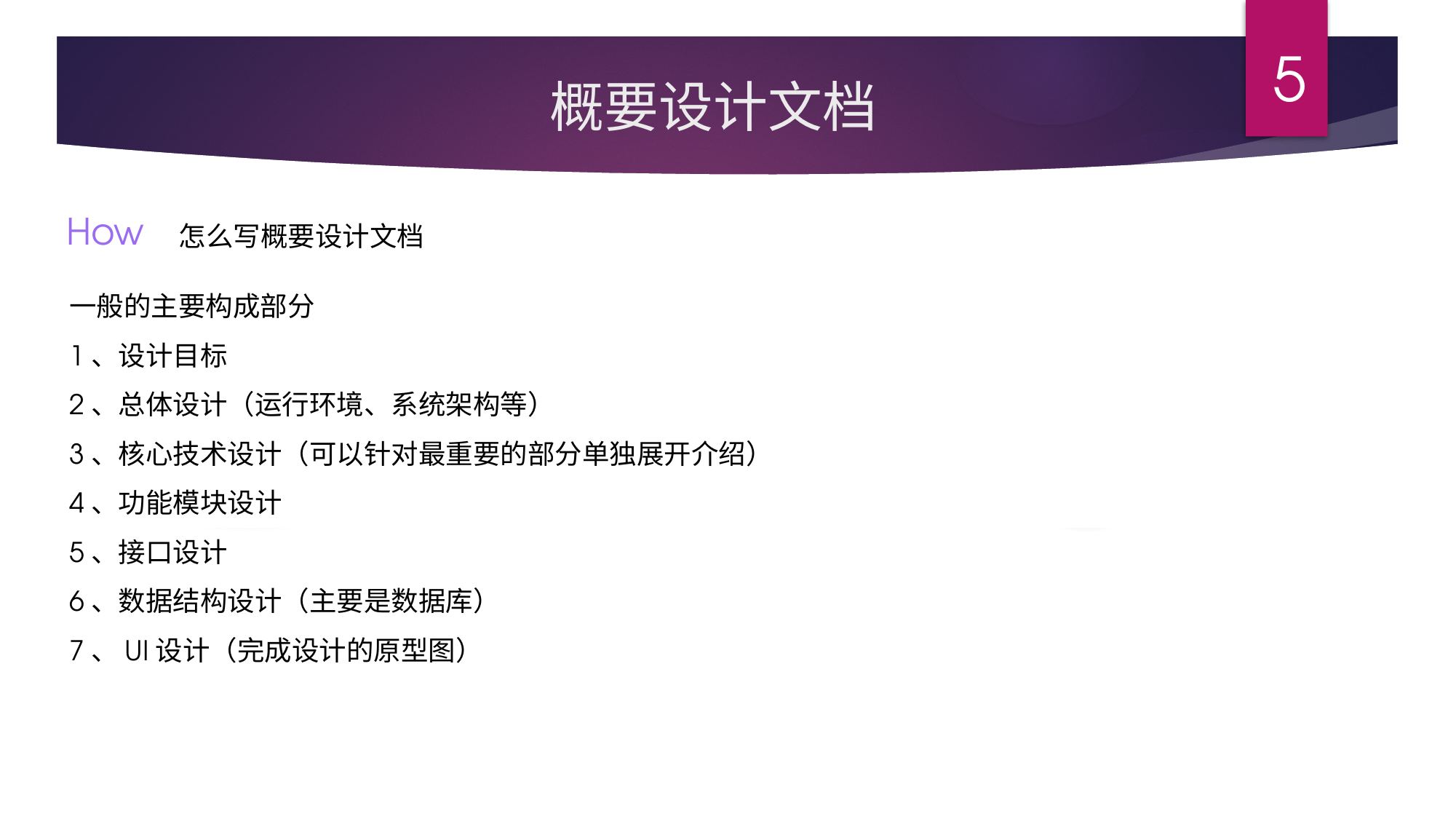

5
概要设计文档
How
怎么写概要设计文档
一般的主要构成部分
1、设计目标
2、总体设计（运行环境、系统架构等）
3、核心技术设计（可以针对最重要的部分单独展开介绍）
4、功能模块设计
5、接口设计
6、数据结构设计（主要是数据库）
7、UI设计（完成设计的原型图）